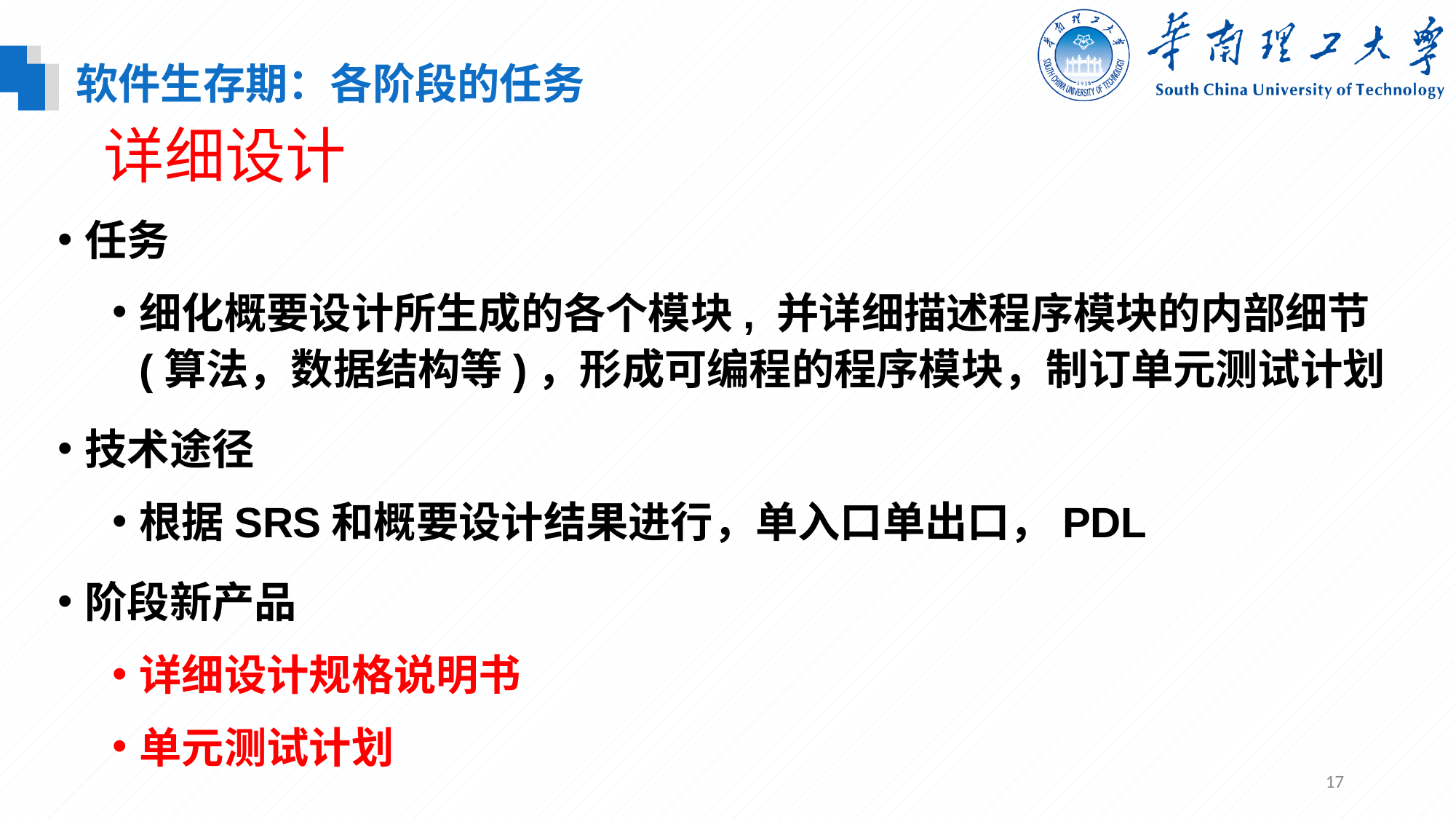

软件生存期：各阶段的任务
详细设计
任务
细化概要设计所生成的各个模块, 并详细描述程序模块的内部细节(算法，数据结构等)，形成可编程的程序模块，制订单元测试计划
技术途径
根据SRS和概要设计结果进行，单入口单出口，PDL
阶段新产品
详细设计规格说明书
单元测试计划
17